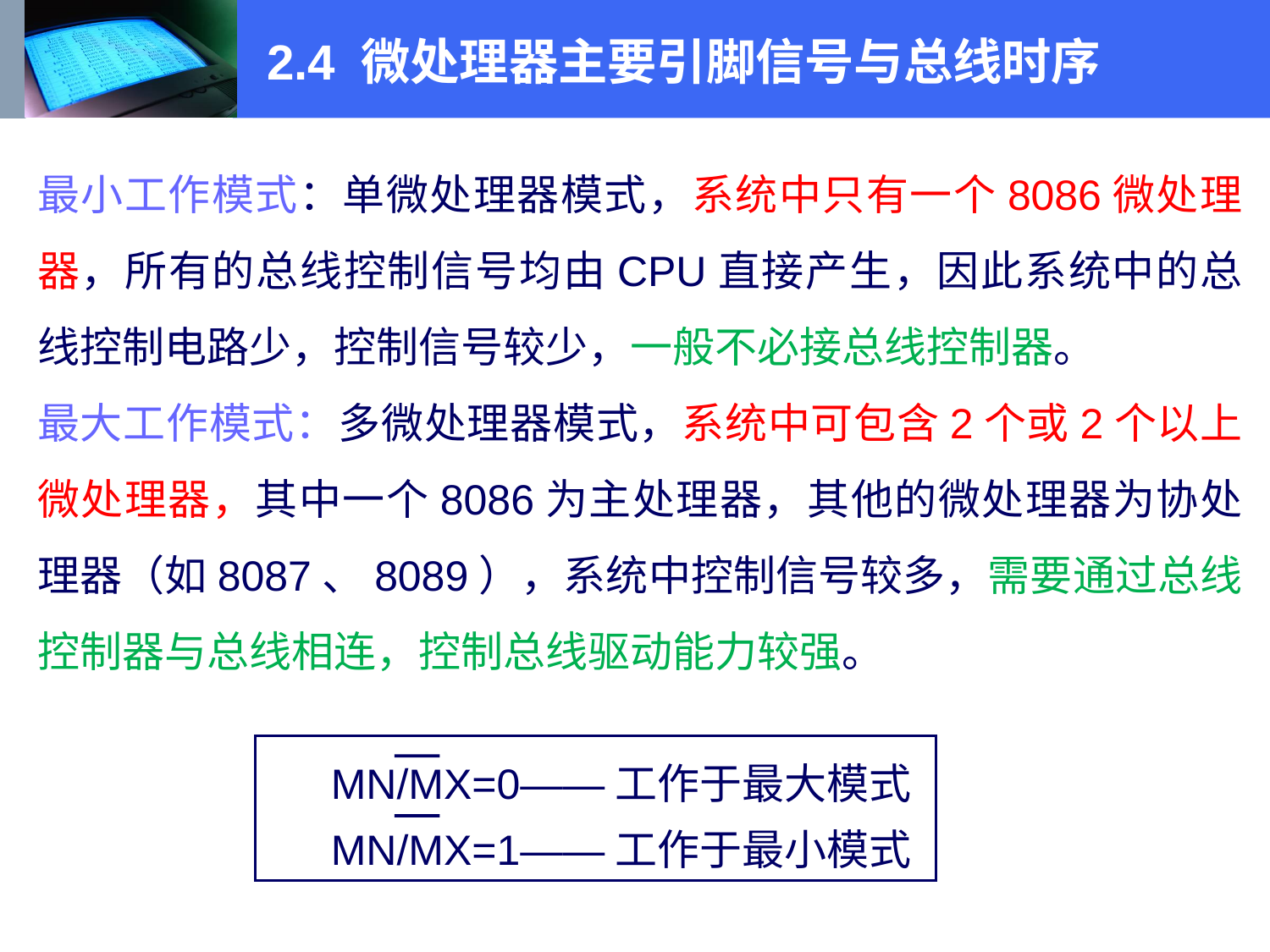

# 2.4 微处理器主要引脚信号与总线时序
最小工作模式：单微处理器模式，系统中只有一个8086微处理器，所有的总线控制信号均由CPU直接产生，因此系统中的总线控制电路少，控制信号较少，一般不必接总线控制器。
最大工作模式：多微处理器模式，系统中可包含2个或2个以上微处理器，其中一个8086为主处理器，其他的微处理器为协处理器（如8087、8089），系统中控制信号较多，需要通过总线控制器与总线相连，控制总线驱动能力较强。
MN/MX=0——工作于最大模式
MN/MX=1——工作于最小模式